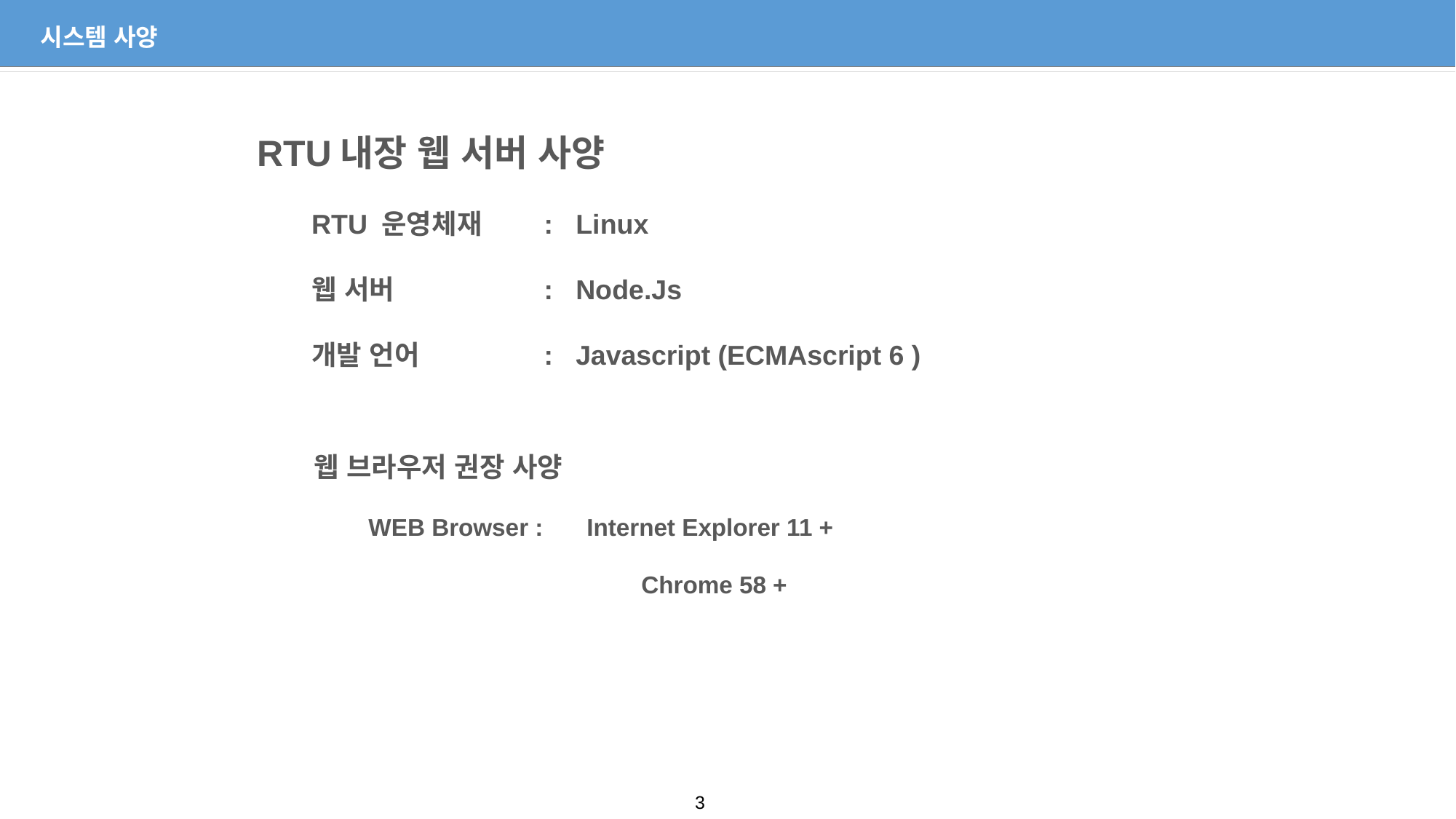

시스템 사양
RTU내장 웹 서버 사양

RTU 운영체재 	 :   Linux

웹 서버		 :   Node.Js

개발 언어		 :   Javascript (ECMAscript 6 )

웹 브라우저 권장 사양

WEB Browser :	Internet Explorer 11 +

		Chrome 58 +